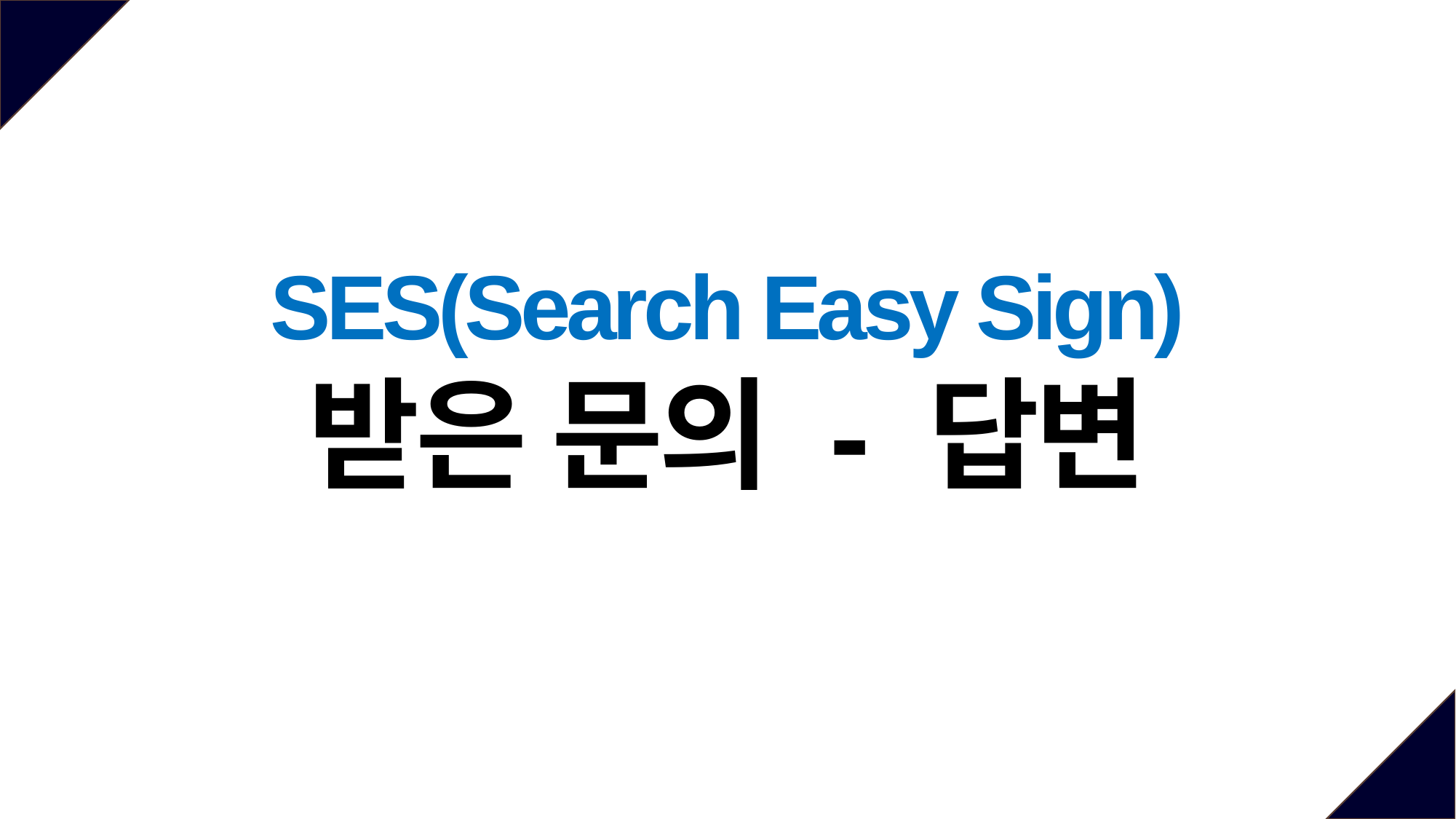

SES(Search Easy Sign)
받은 문의 - 답변